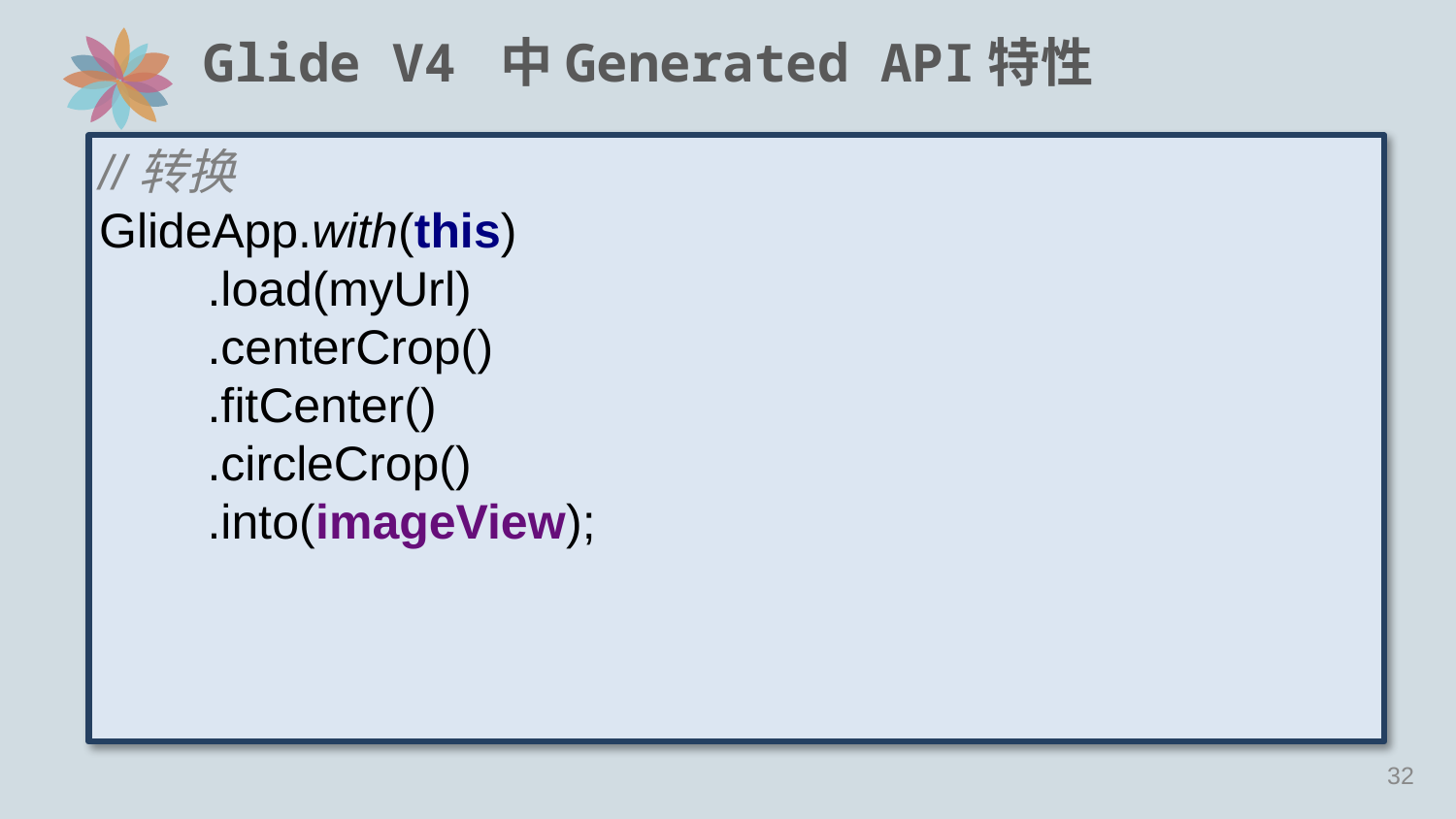

# Glide V4 中Generated API特性
//转换
GlideApp.with(this)
        .load(myUrl)
        .centerCrop()
        .fitCenter()
        .circleCrop()
        .into(imageView);

32